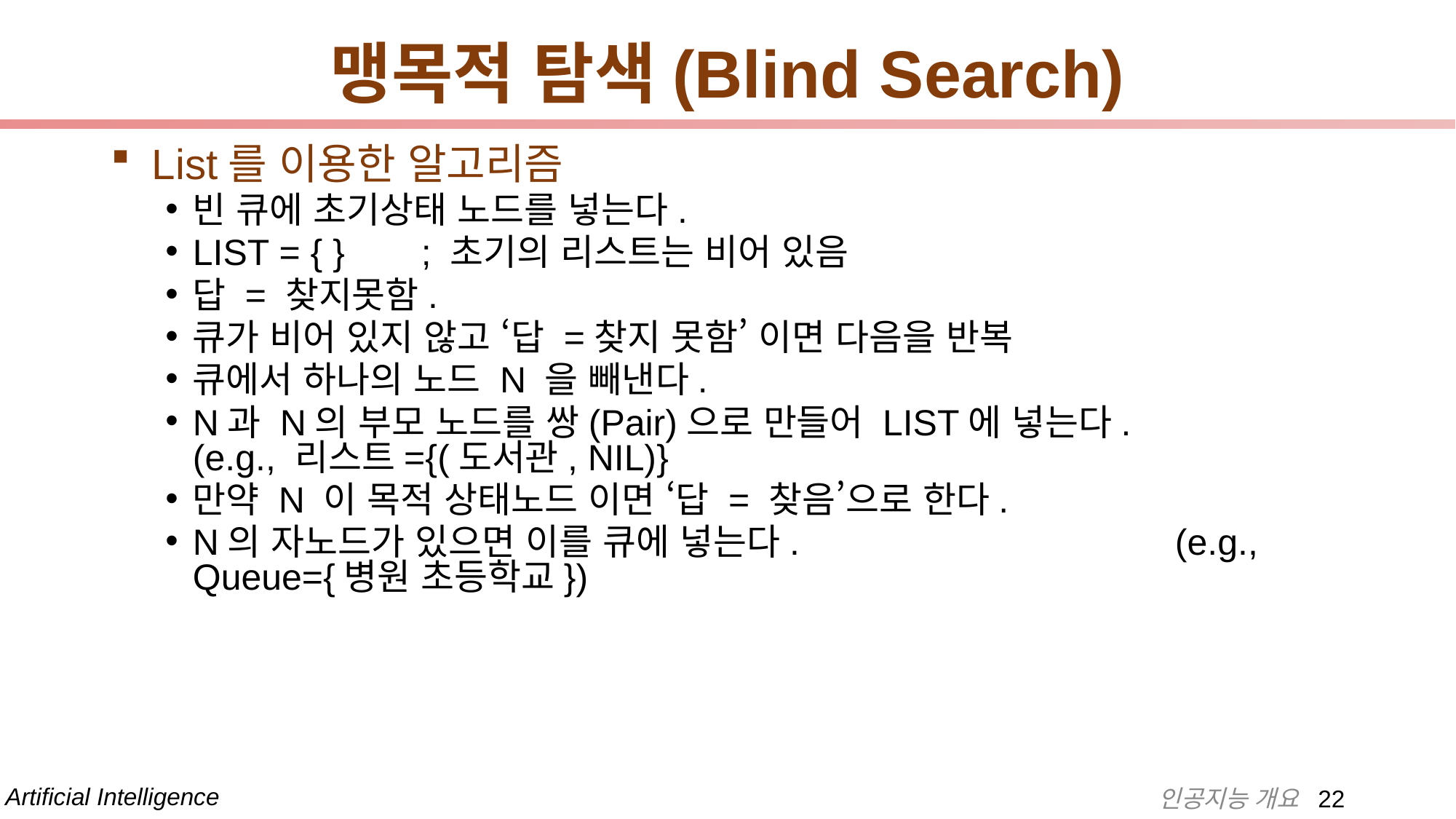

# 맹목적 탐색(Blind Search)
List를 이용한 알고리즘
빈 큐에 초기상태 노드를 넣는다.
LIST = { }	 ; 초기의 리스트는 비어 있음
답 = 찾지못함.
큐가 비어 있지 않고 ‘답 =찾지 못함’ 이면 다음을 반복
큐에서 하나의 노드 N 을 빼낸다.
N과 N의 부모 노드를 쌍(Pair)으로 만들어 LIST에 넣는다.             (e.g., 리스트={(도서관, NIL)}
만약 N 이 목적 상태노드 이면 ‘답 = 찾음’으로 한다.
N의 자노드가 있으면 이를 큐에 넣는다. 				(e.g., Queue={병원 초등학교})